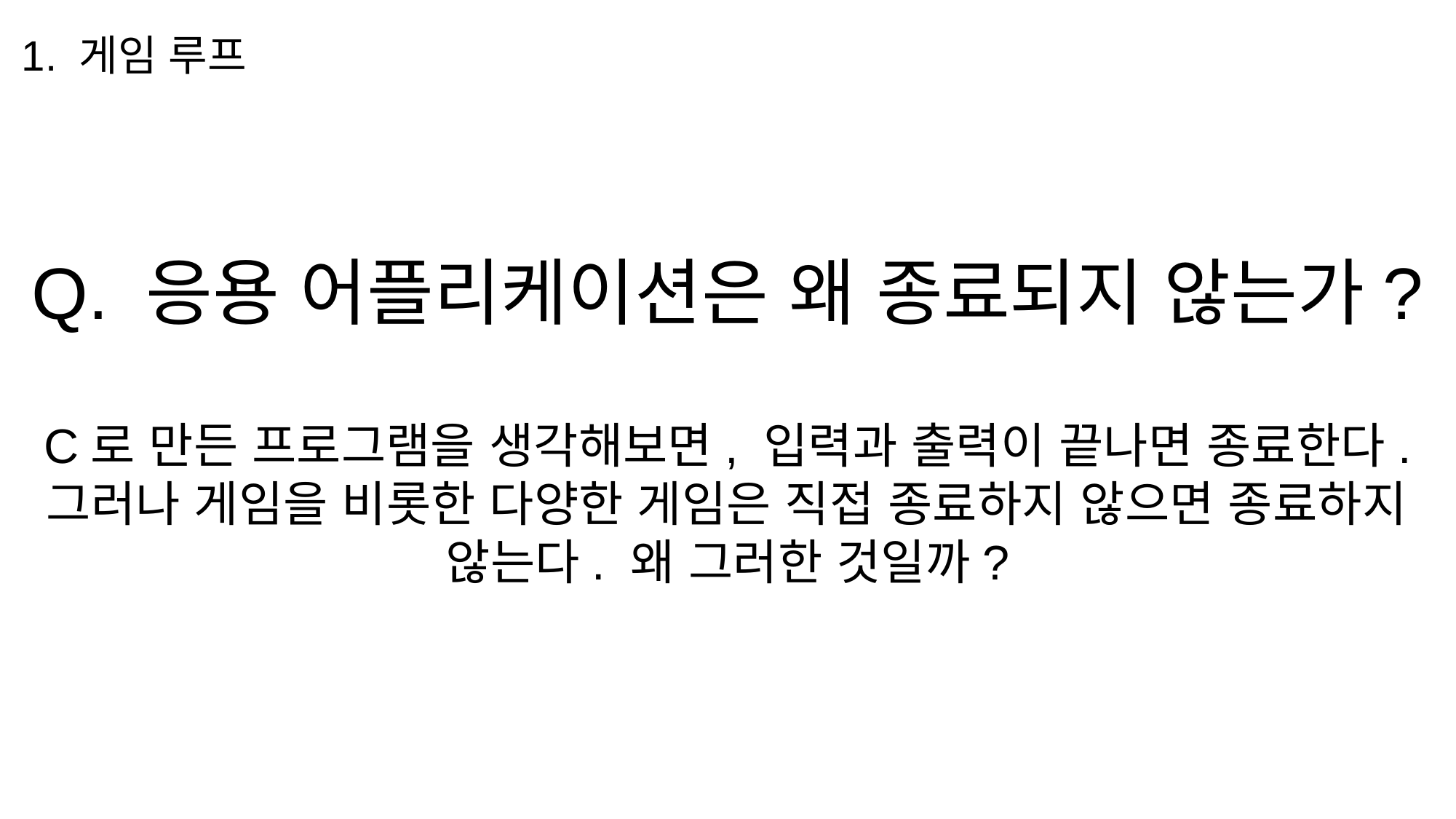

1. 게임 루프
Q. 응용 어플리케이션은 왜 종료되지 않는가?
C로 만든 프로그램을 생각해보면, 입력과 출력이 끝나면 종료한다.
그러나 게임을 비롯한 다양한 게임은 직접 종료하지 않으면 종료하지
않는다. 왜 그러한 것일까?